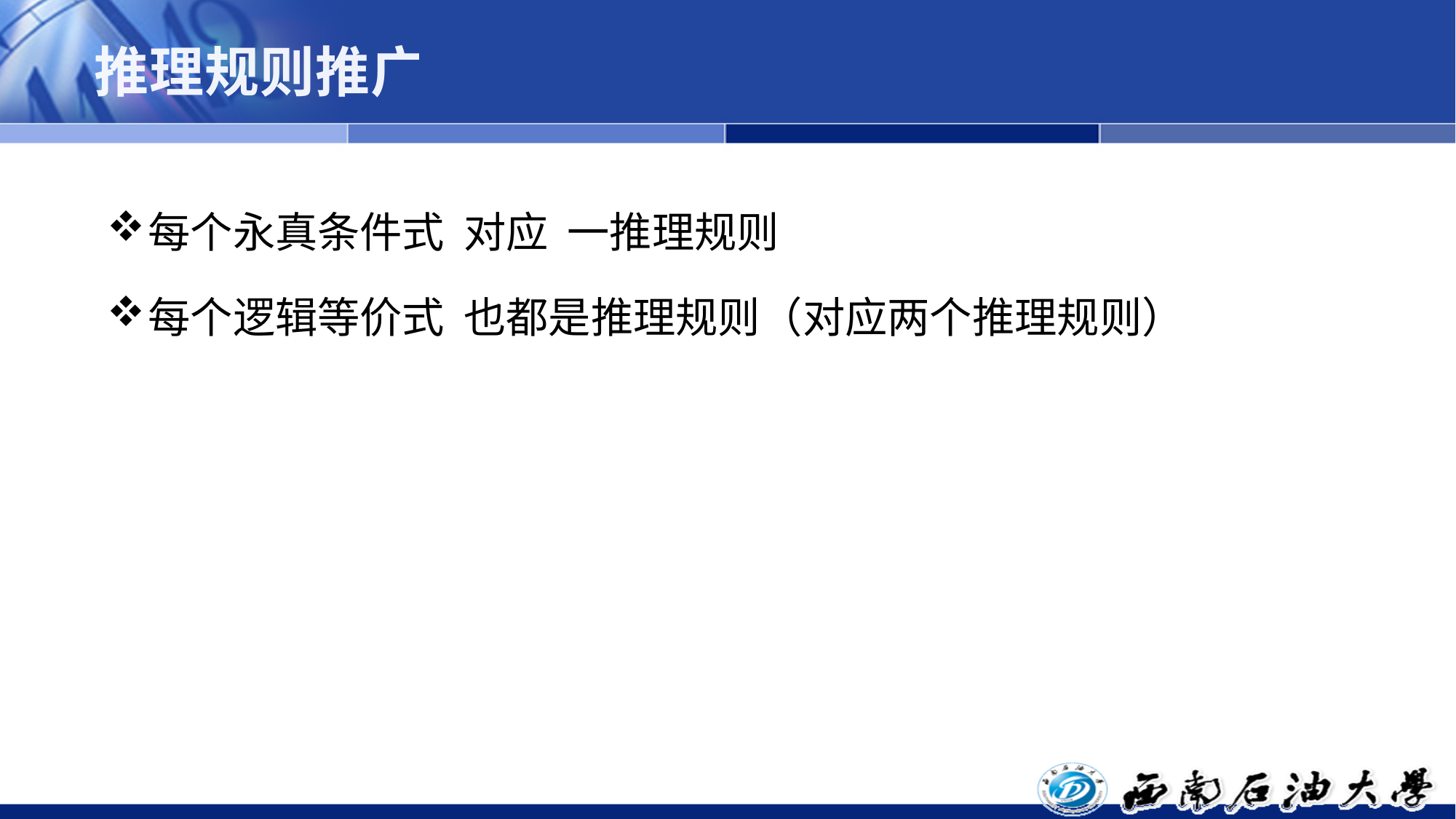

# 推理规则推广
每个永真条件式  对应  一推理规则
每个逻辑等价式  也都是推理规则（对应两个推理规则）